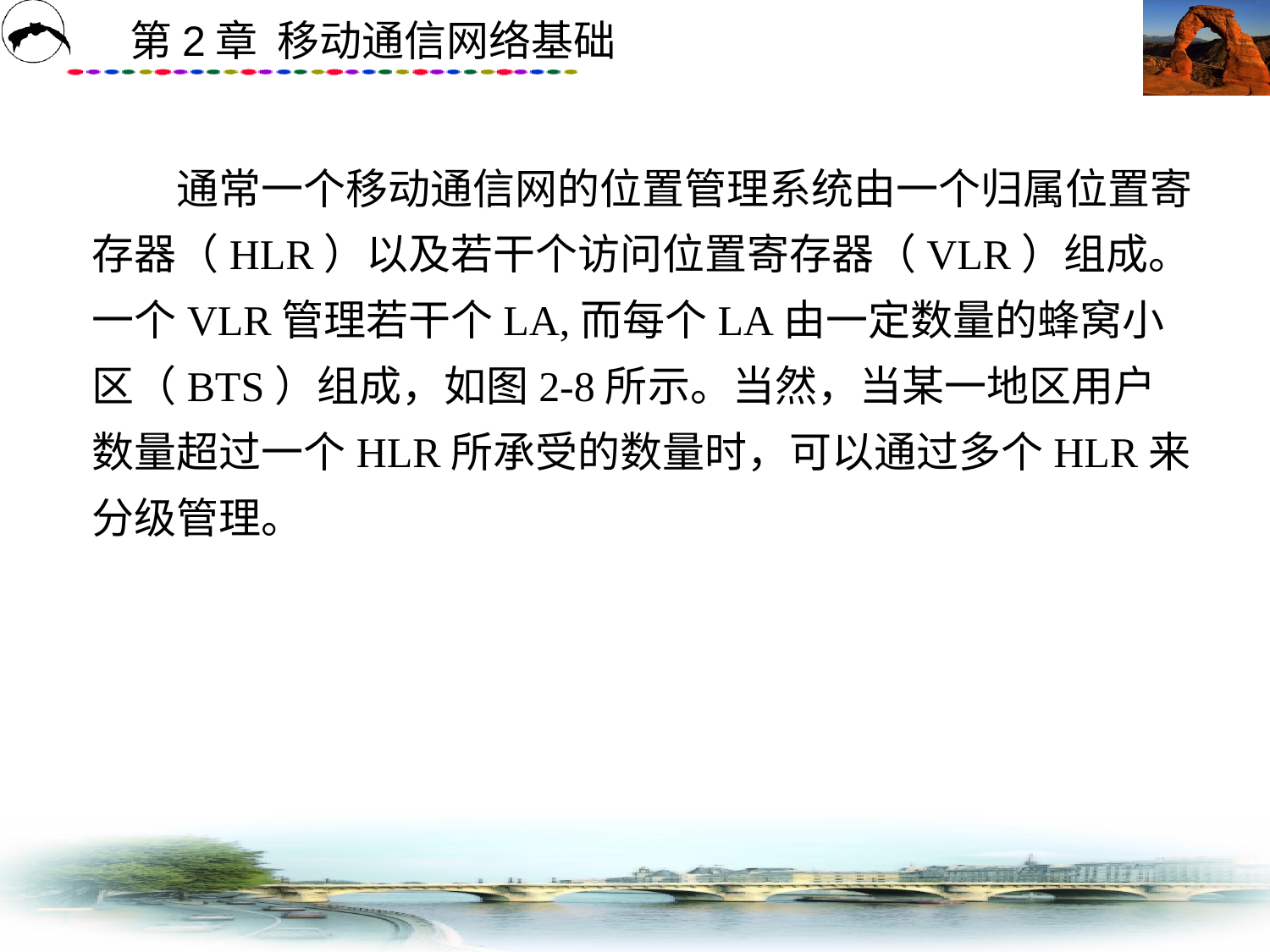

# 通常一个移动通信网的位置管理系统由一个归属位置寄存器（HLR）以及若干个访问位置寄存器（VLR）组成。一个VLR管理若干个LA,而每个LA由一定数量的蜂窝小区（BTS）组成，如图2-8所示。当然，当某一地区用户数量超过一个HLR所承受的数量时，可以通过多个HLR来分级管理。